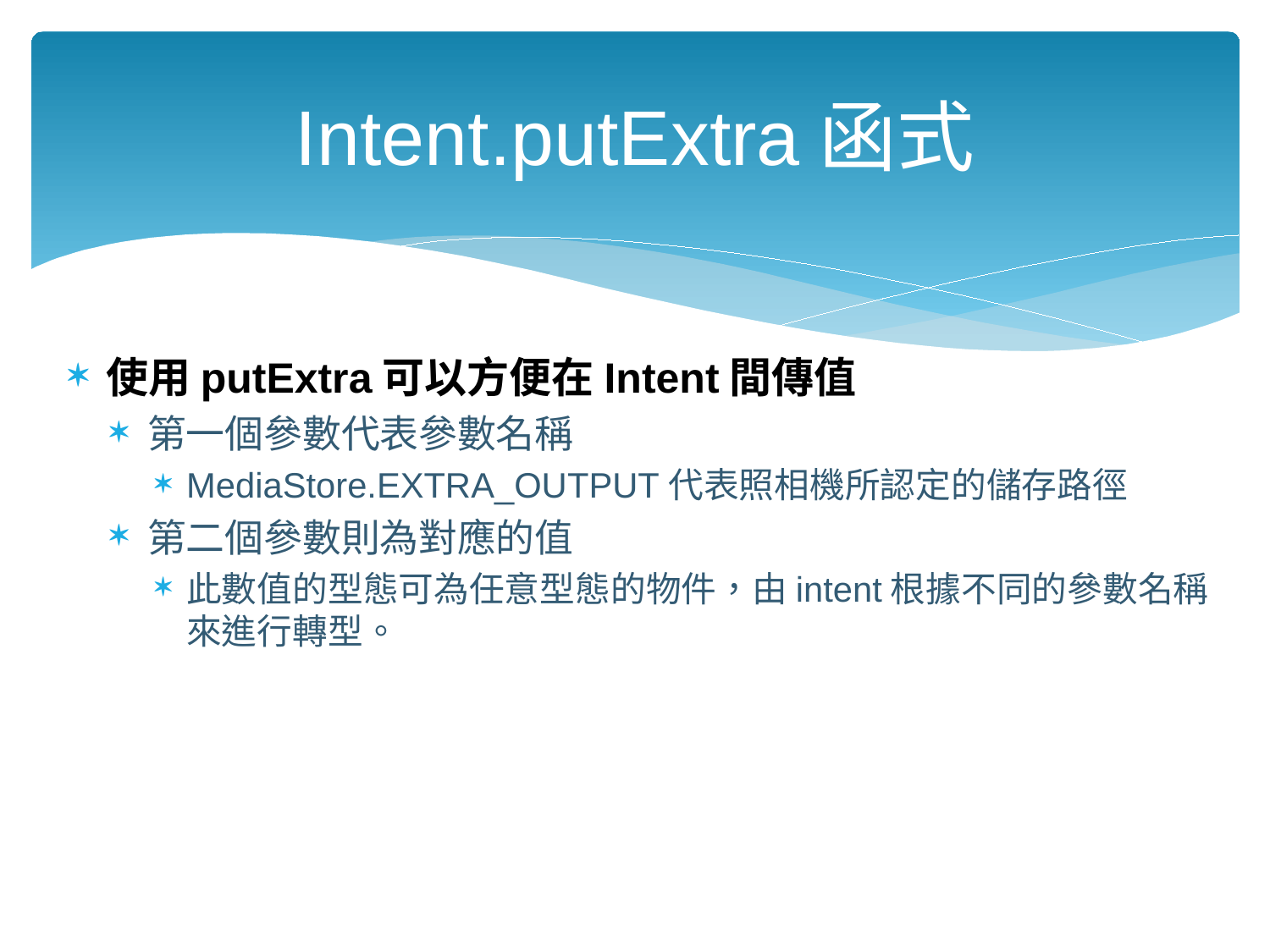

# Intent.putExtra函式
使用putExtra可以方便在Intent間傳值
第一個參數代表參數名稱
MediaStore.EXTRA_OUTPUT代表照相機所認定的儲存路徑
第二個參數則為對應的值
此數值的型態可為任意型態的物件，由intent根據不同的參數名稱來進行轉型。